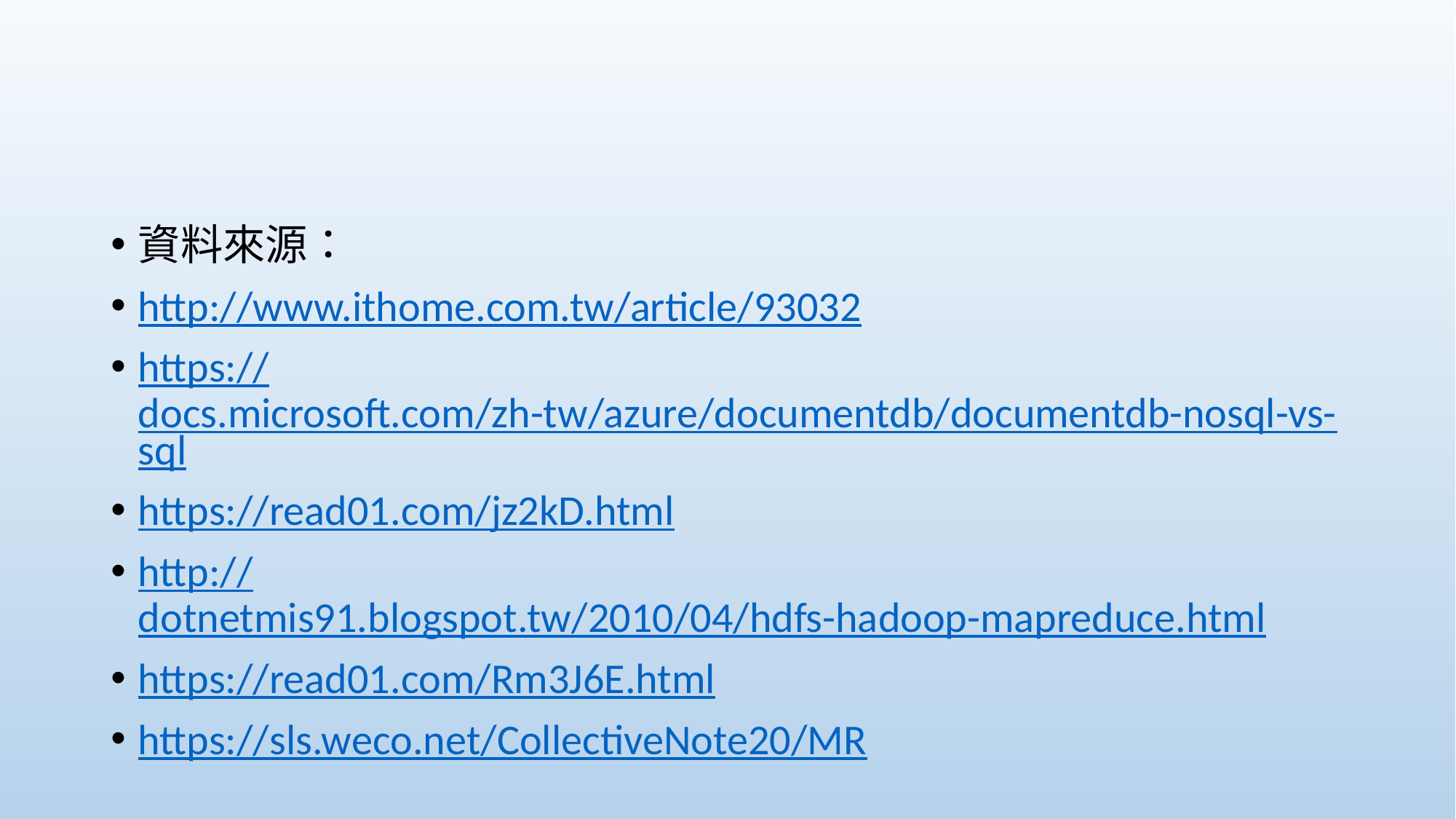

#
資料來源：
http://www.ithome.com.tw/article/93032
https://docs.microsoft.com/zh-tw/azure/documentdb/documentdb-nosql-vs-sql
https://read01.com/jz2kD.html
http://dotnetmis91.blogspot.tw/2010/04/hdfs-hadoop-mapreduce.html
https://read01.com/Rm3J6E.html
https://sls.weco.net/CollectiveNote20/MR